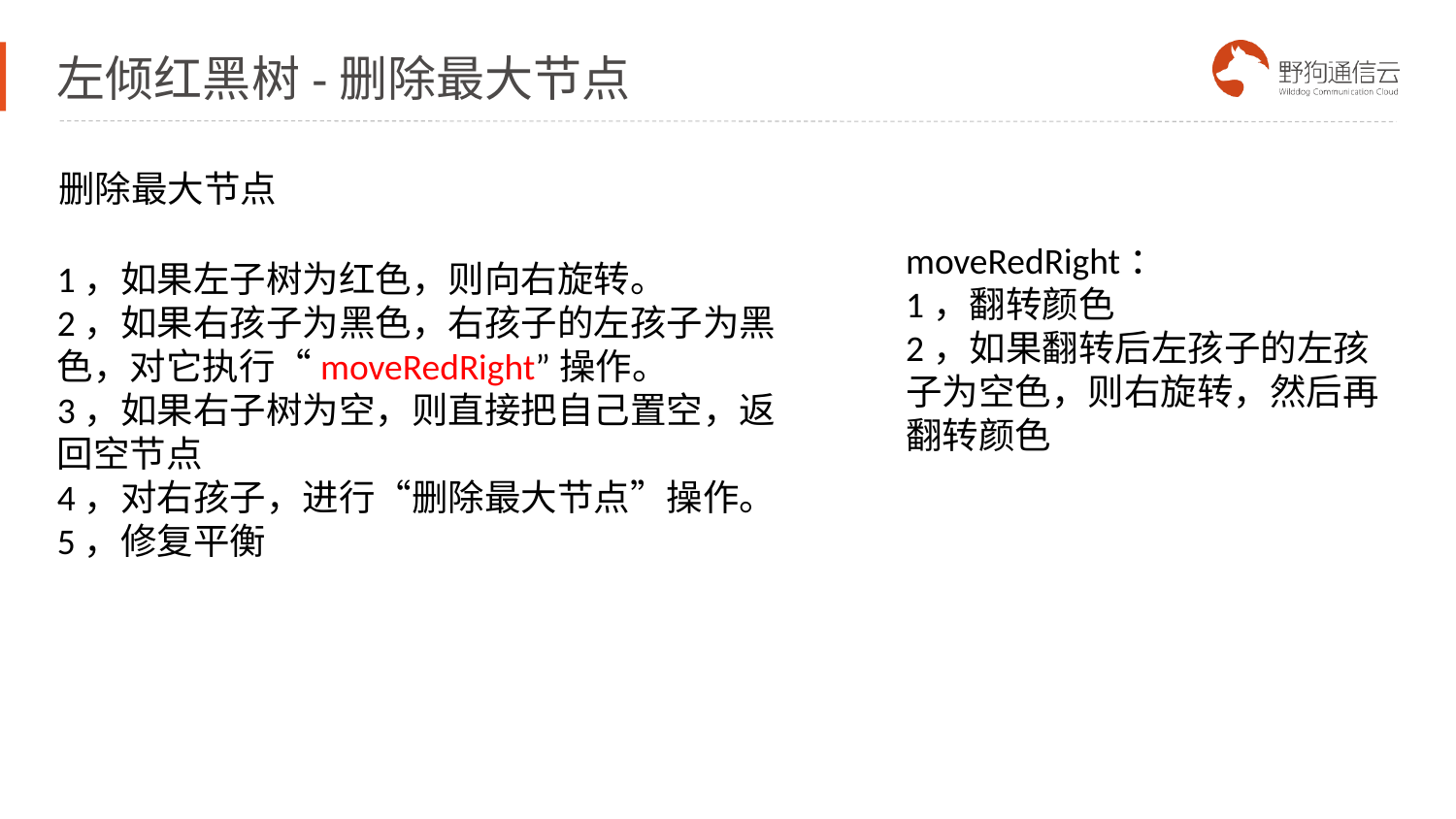

# 左倾红黑树-删除最大节点
删除最大节点
moveRedRight：
1，翻转颜色
2，如果翻转后左孩子的左孩子为空色，则右旋转，然后再翻转颜色
1，如果左子树为红色，则向右旋转。
2，如果右孩子为黑色，右孩子的左孩子为黑色，对它执行“moveRedRight”操作。
3，如果右子树为空，则直接把自己置空，返回空节点
4，对右孩子，进行“删除最大节点”操作。
5，修复平衡